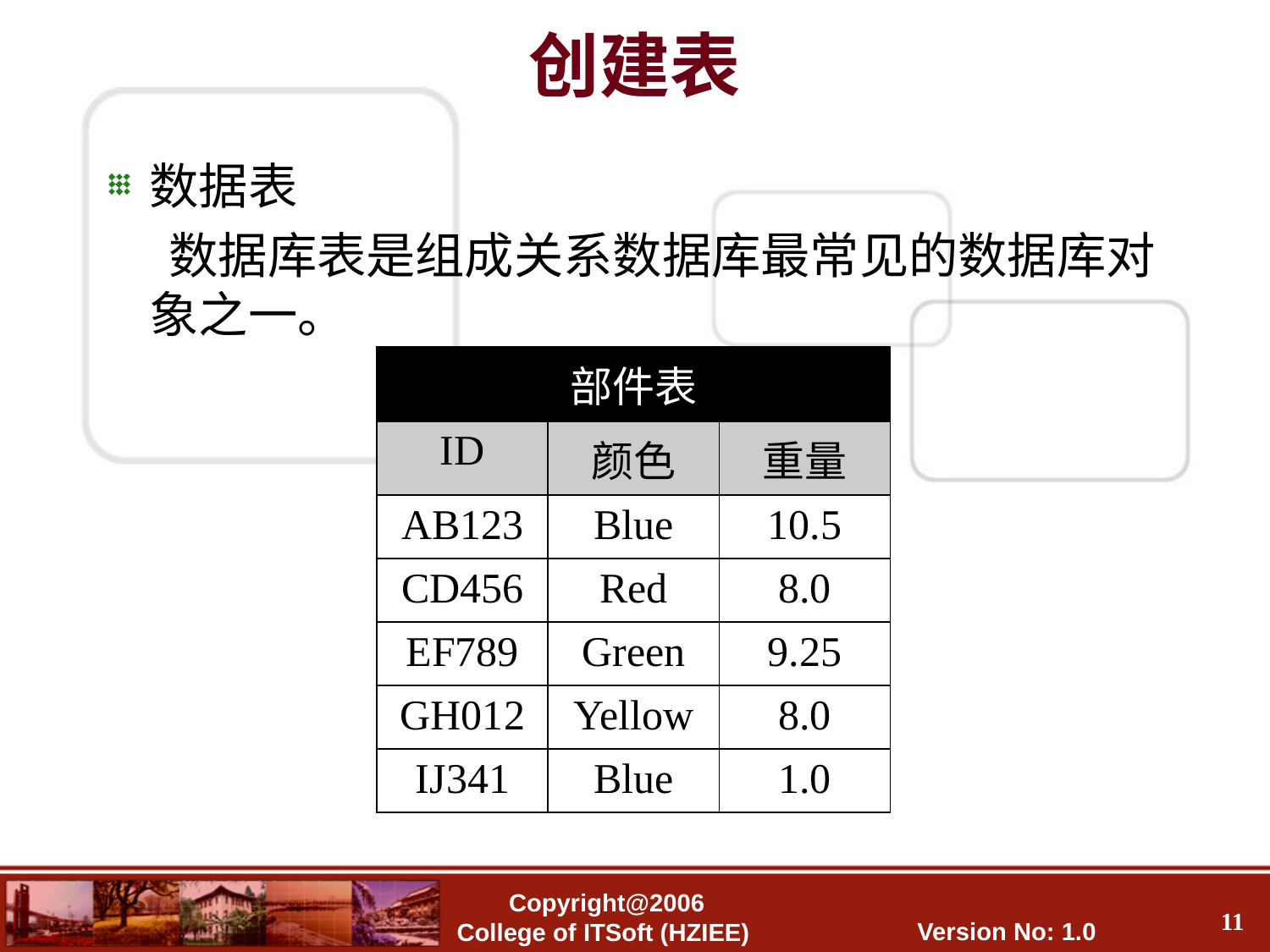

创建表
数据表
     数据库表是组成关系数据库最常见的数据库对象之一。

| 部件表 |  |  |
| --- | --- | --- |
| ID | 颜色 | 重量 |
| AB123 | Blue | 10.5 |
| CD456 | Red | 8.0 |
| EF789 | Green | 9.25 |
| GH012 | Yellow | 8.0 |
| IJ341 | Blue | 1.0 |